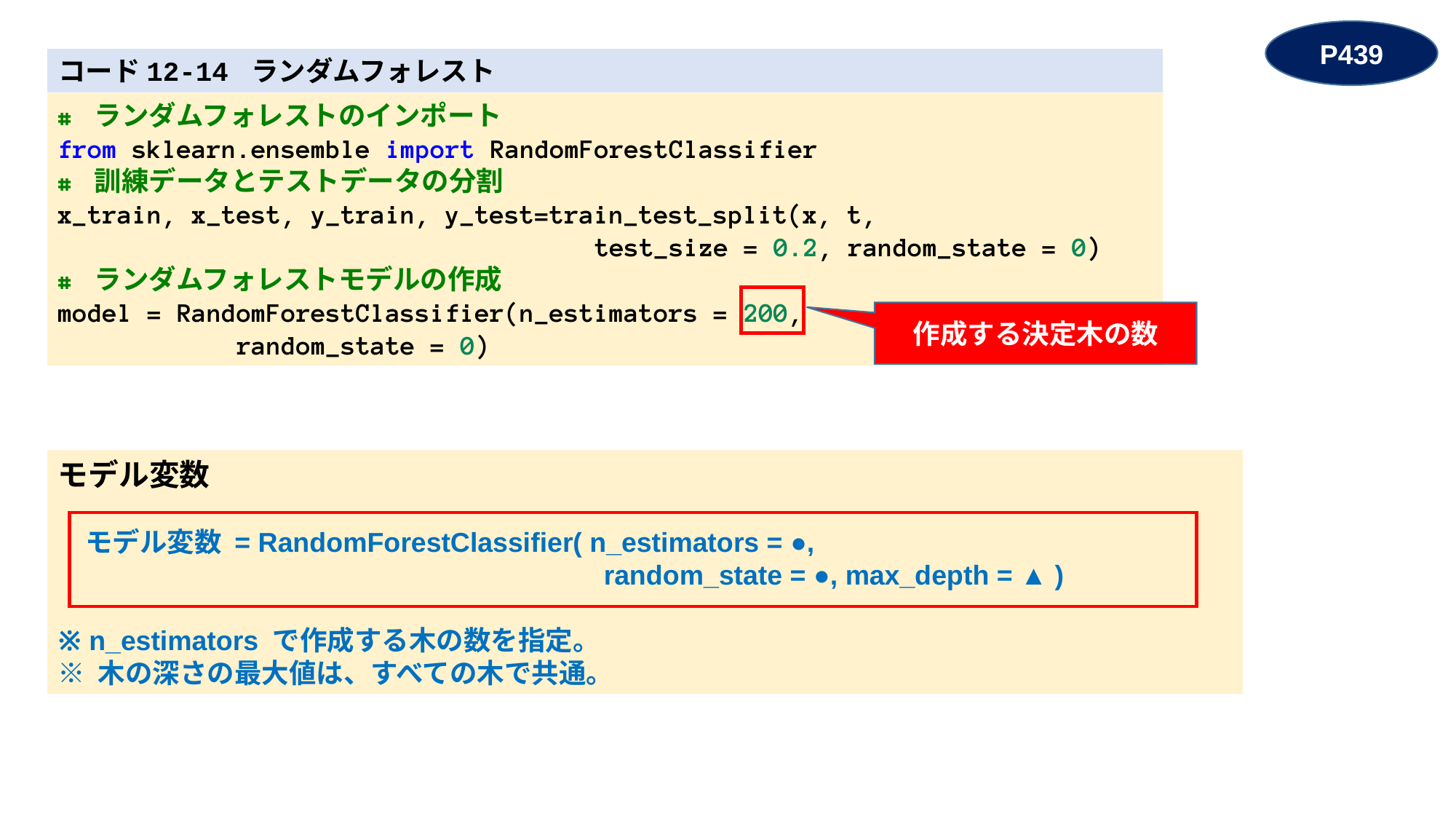

P439
コード12-14 ランダムフォレスト
# ランダムフォレストのインポート
from sklearn.ensemble import RandomForestClassifier
# 訓練データとテストデータの分割
x_train, x_test, y_train, y_test=train_test_split(x, t,
                                    test_size = 0.2, random_state = 0)
# ランダムフォレストモデルの作成
model = RandomForestClassifier(n_estimators = 200,
            random_state = 0)

作成する決定木の数
モデル変数

　モデル変数 = RandomForestClassifier( n_estimators = ●,
					random_state = ●, max_depth = ▲ )

※ n_estimators で作成する木の数を指定。
※ 木の深さの最大値は、すべての木で共通。